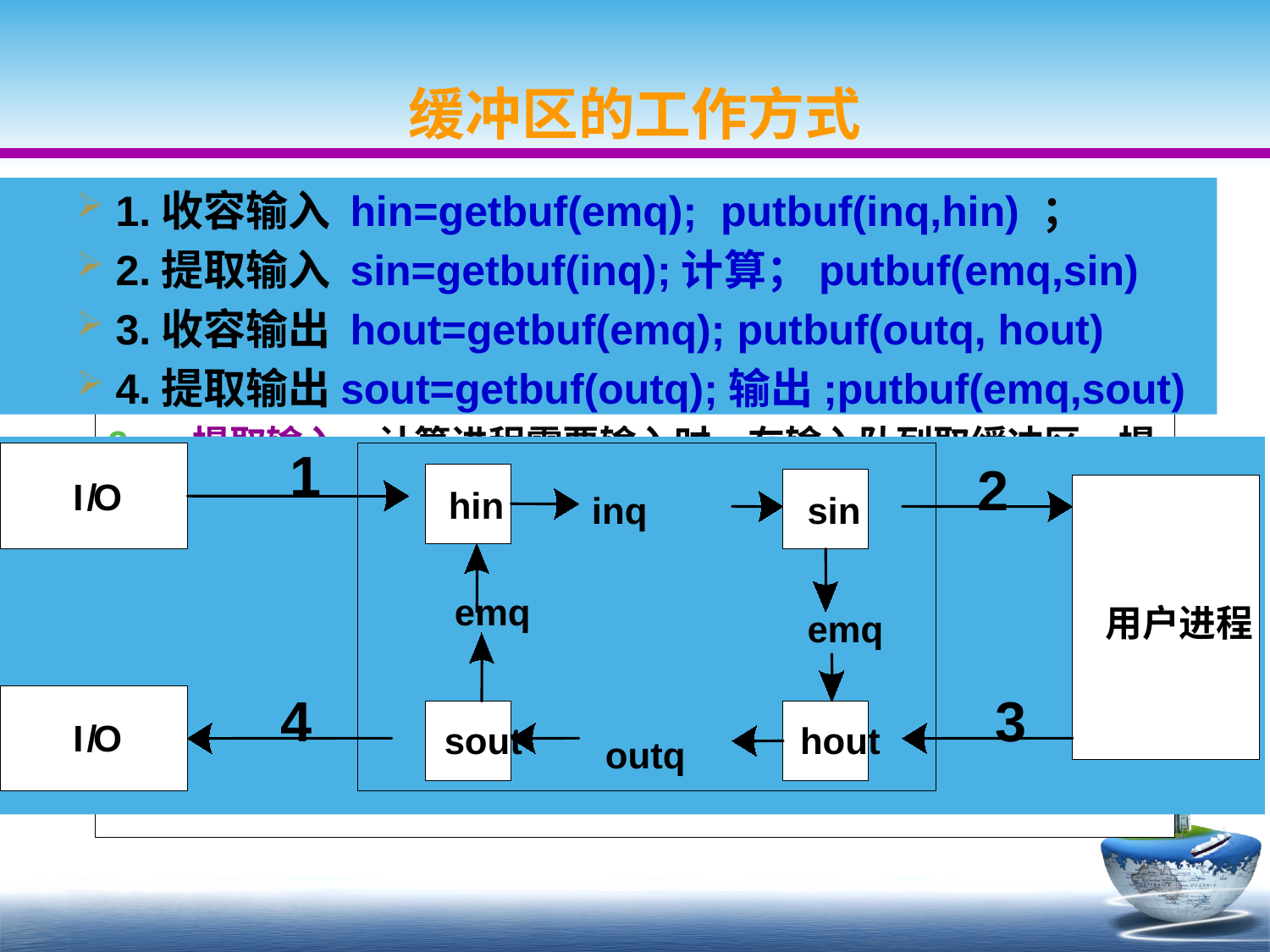

# 缓冲区的工作方式

1.收容输入 hin=getbuf(emq);  putbuf(inq,hin) ；
2.提取输入 sin=getbuf(inq);计算；putbuf(emq,sin)
3.收容输出 hout=getbuf(emq); putbuf(outq, hout)
4.提取输出sout=getbuf(outq);输出;putbuf(emq,sout)

缓冲区可以工作在下列四种方式下：
收容输入。输入进程需要输入时，取得空缓冲区，装满后放入输入队列。
提取输入。计算进程需要输入时，在输入队列取缓冲区，提取数据后挂在空缓冲区队列上。
收容输出。计算进程需要输出时，取空缓冲区，装满数据后挂在输出缓冲队列上。
提取输出。输出进程从输出队列取缓冲区，提取完数据后挂在空缓冲区上。

1

2

I
/
O

hin
inq
sin

emq
用户进程
emq

4
3

I
/
O
sout
hout

outq